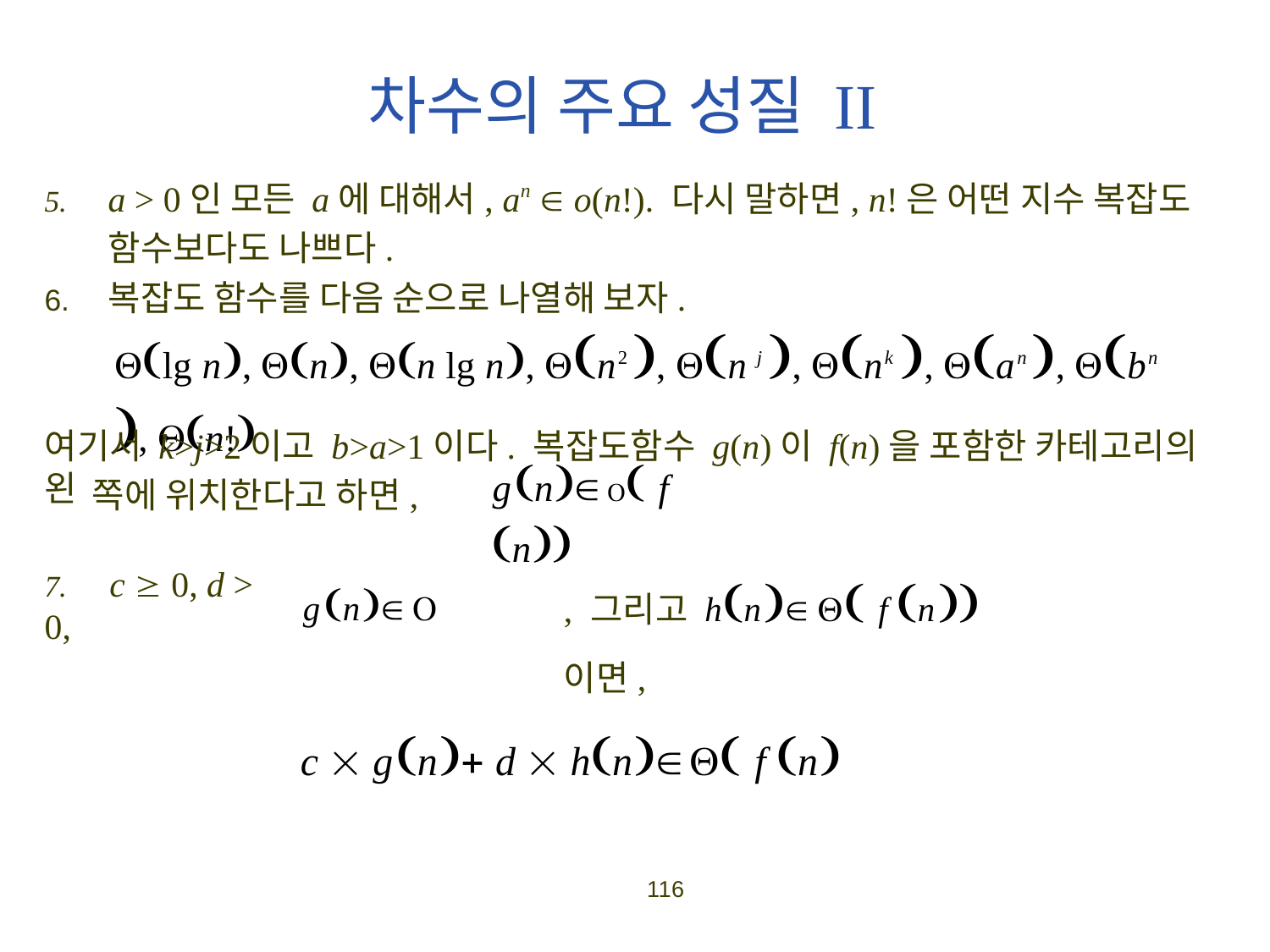

# 차수의 주요 성질 II
a > 0인 모든 a에 대해서, an ∈ o(n!). 다시 말하면, n!은 어떤 지수 복잡도
함수보다도 나쁘다.
복잡도 함수를 다음 순으로 나열해 보자.
Θ(lg n), Θ(n), Θ(n lg n), Θ(n2 ), Θ(n j ), Θ(nk ), Θ(an ), Θ(bn ), Θ(n!)
여기서 k>j>2이고 b>a>1이다. 복잡도함수 g(n)이 f(n)을 포함한 카테고리의 왼
g(n)∈Ο( f (n))
쪽에 위치한다고 하면,
g(n)∈Ο	, 그리고 h(n)∈Θ( f (n))	이면,
c × g(n)+ d × h(n)∈Θ( f (n)
7.	c ≥ 0, d > 0,
116